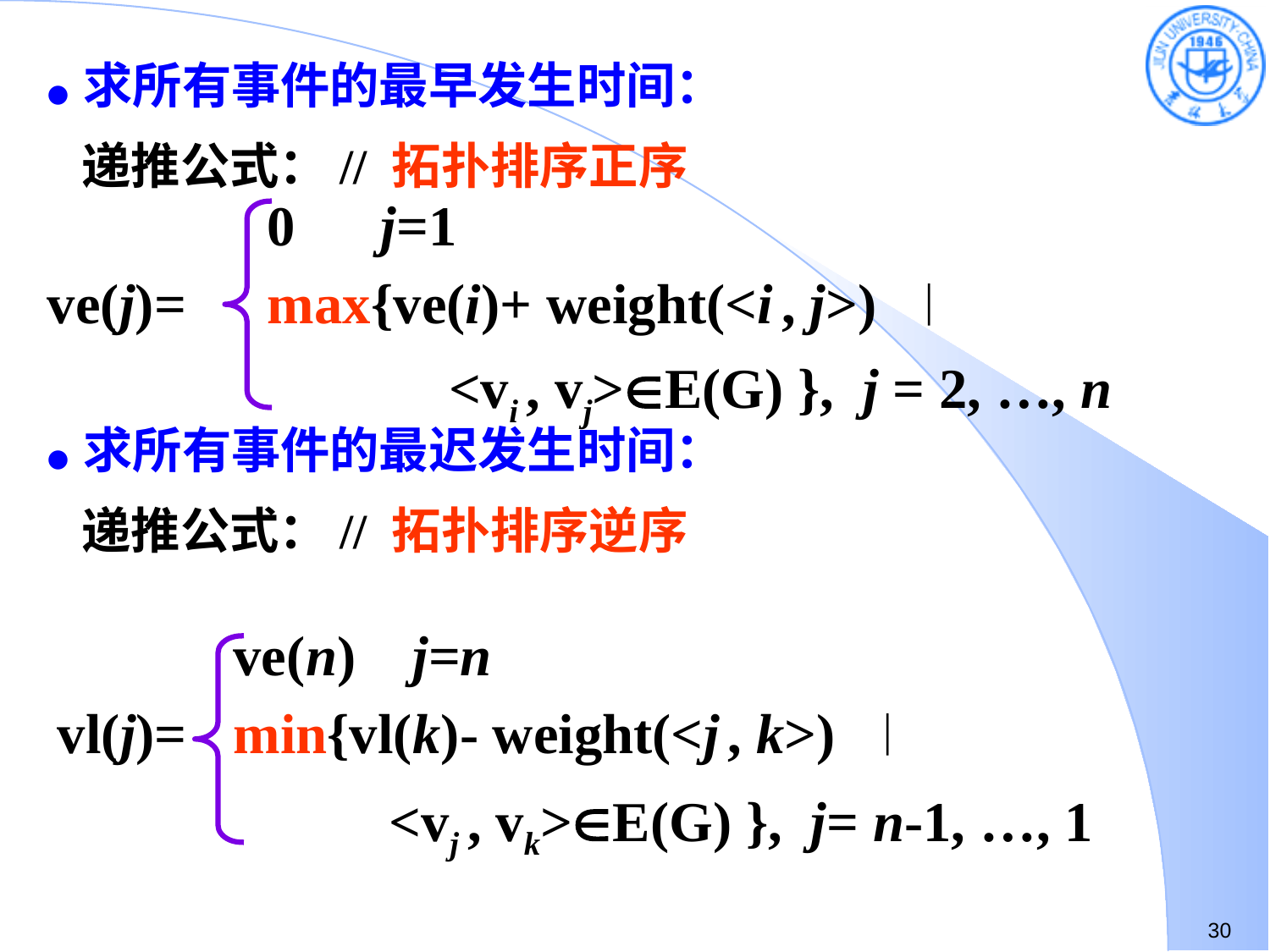

●  求所有事件的最早发生时间：
  递推公式：// 拓扑排序正序

●  求所有事件的最迟发生时间：
  递推公式：// 拓扑排序逆序
0      j=1
max{ve(i)+ weight(<i , j>) ︱
             <vi , vj>∈E(G) },  j = 2, …, n

ve(j)=
ve(n)    j=n
min{vl(k)- weight(<j , k>) ︱
           <vj , vk>∈E(G) },  j= n-1, …, 1

vl(j)=